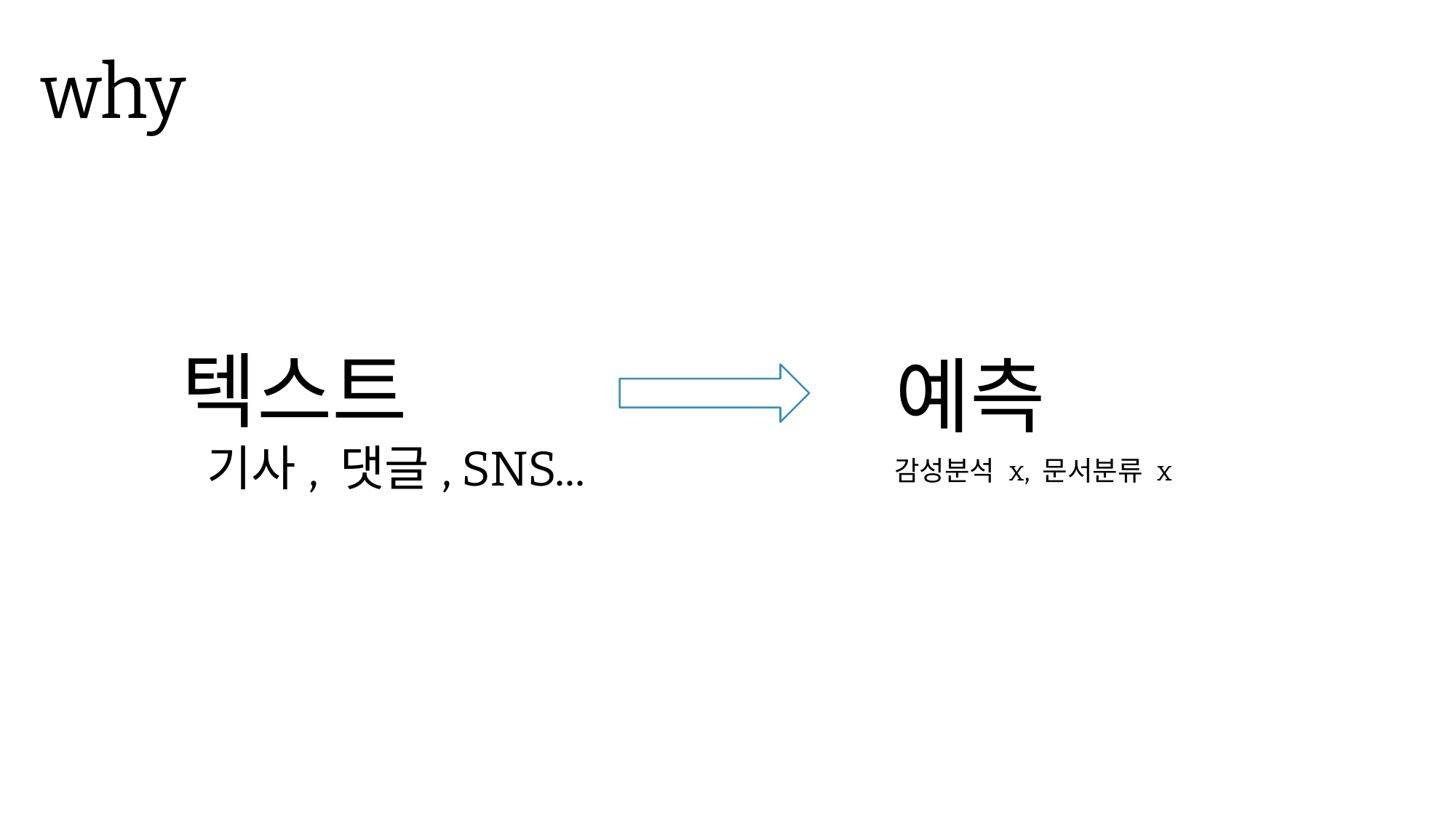

why
텍스트
 기사, 댓글, SNS...
예측

감성분석 x, 문서분류 x